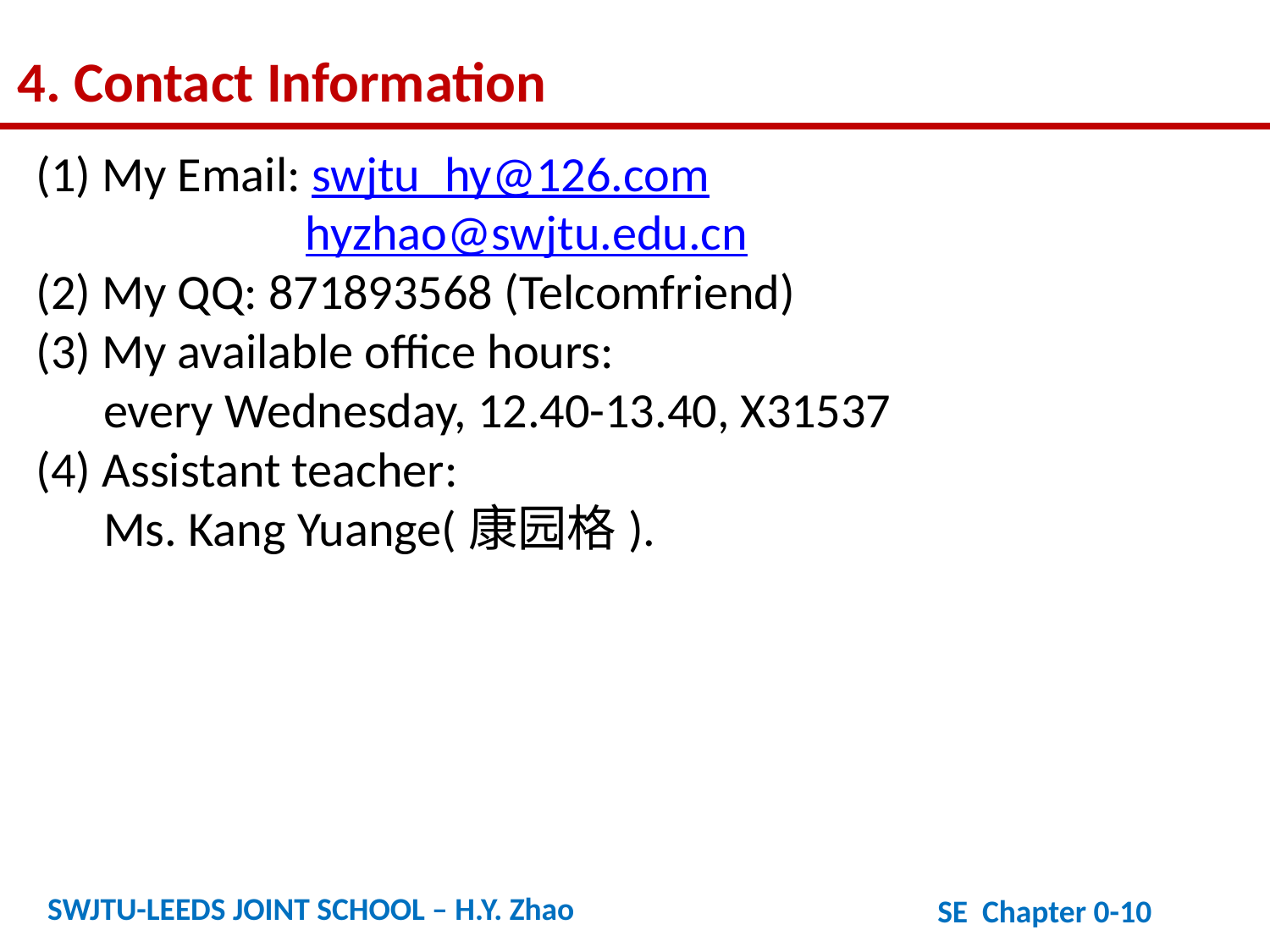

4. Contact Information
(1) My Email: swjtu_hy@126.com
                        hyzhao@swjtu.edu.cn
(2) My QQ: 871893568 (Telcomfriend)
(3) My available office hours:
      every Wednesday, 12.40-13.40, X31537
(4) Assistant teacher:
      Ms. Kang Yuange(康园格).
SWJTU-LEEDS JOINT SCHOOL – H.Y. Zhao
SE  Chapter 0-10